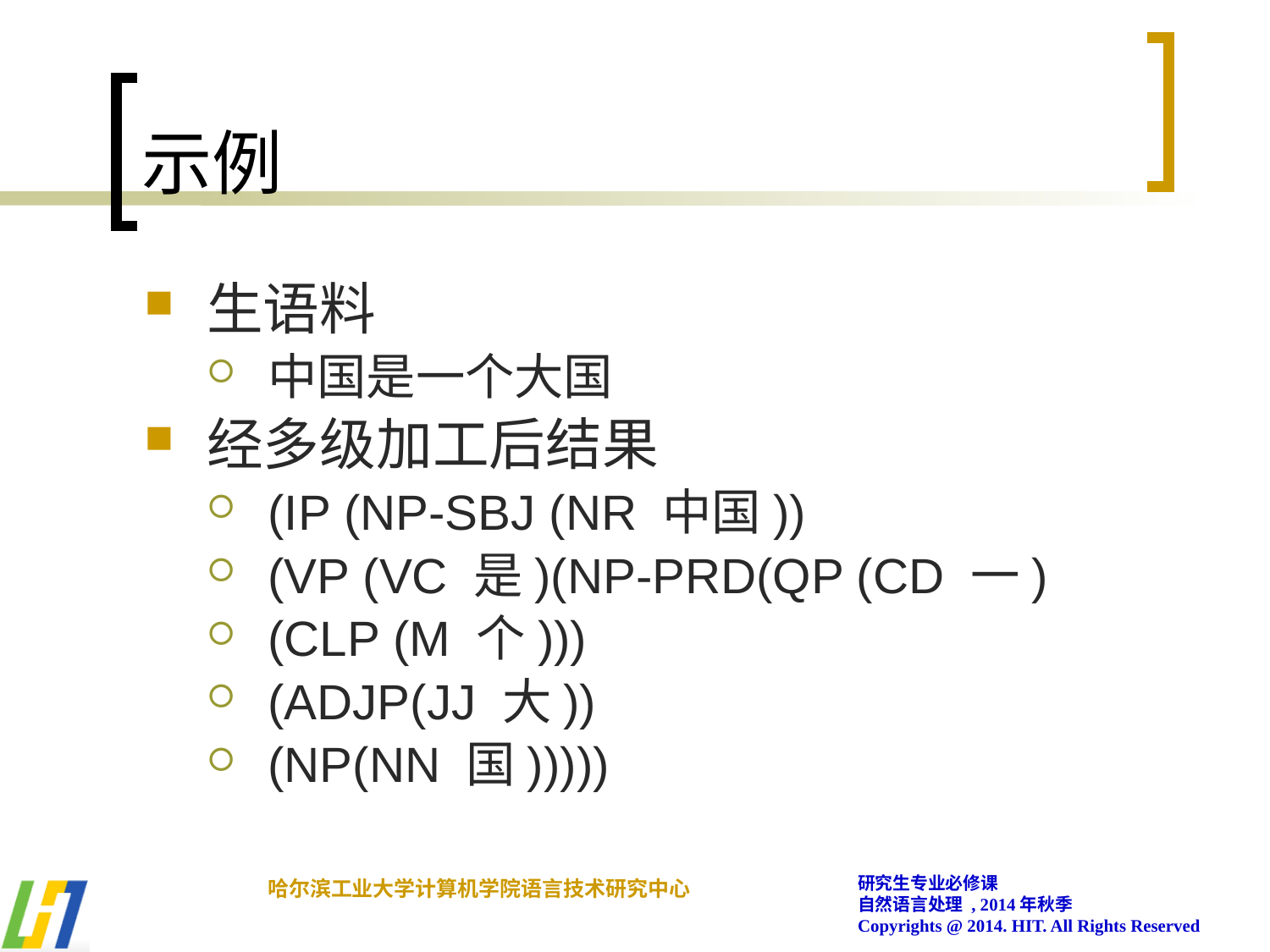

# 示例
生语料
中国是一个大国
经多级加工后结果
(IP (NP-SBJ (NR 中国))
(VP (VC 是)(NP-PRD(QP (CD 一)
(CLP (M 个)))
(ADJP(JJ 大))
(NP(NN 国)))))

研究生专业必修课
自然语言处理 , 2014年秋季
Copyrights @ 2014. HIT. All Rights Reserved
哈尔滨工业大学计算机学院语言技术研究中心